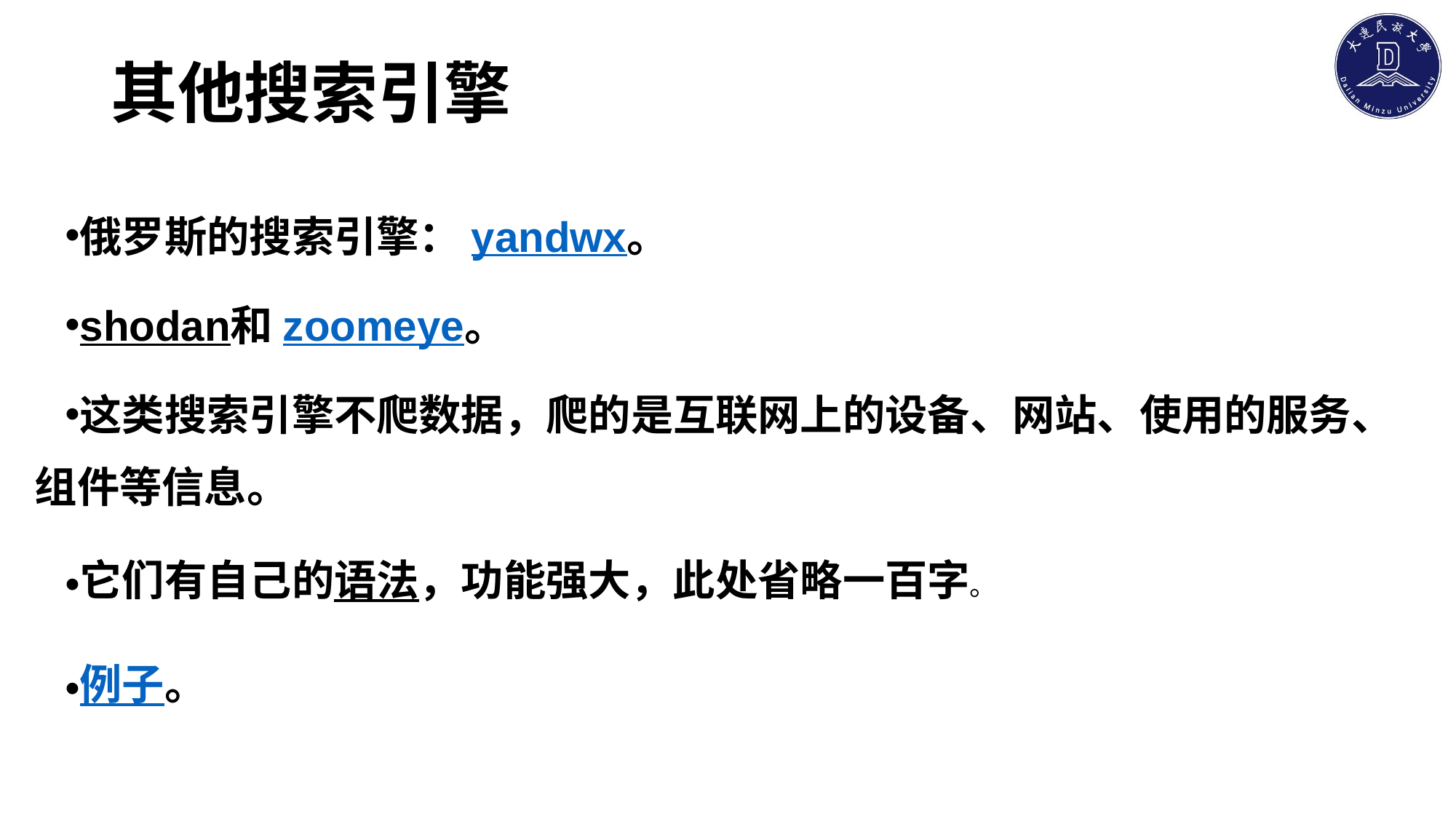

# 其他搜索引擎
俄罗斯的搜索引擎：yandwx。
shodan和zoomeye。
这类搜索引擎不爬数据，爬的是互联网上的设备、网站、使用的服务、组件等信息。
它们有自己的语法，功能强大，此处省略一百字。
例子。